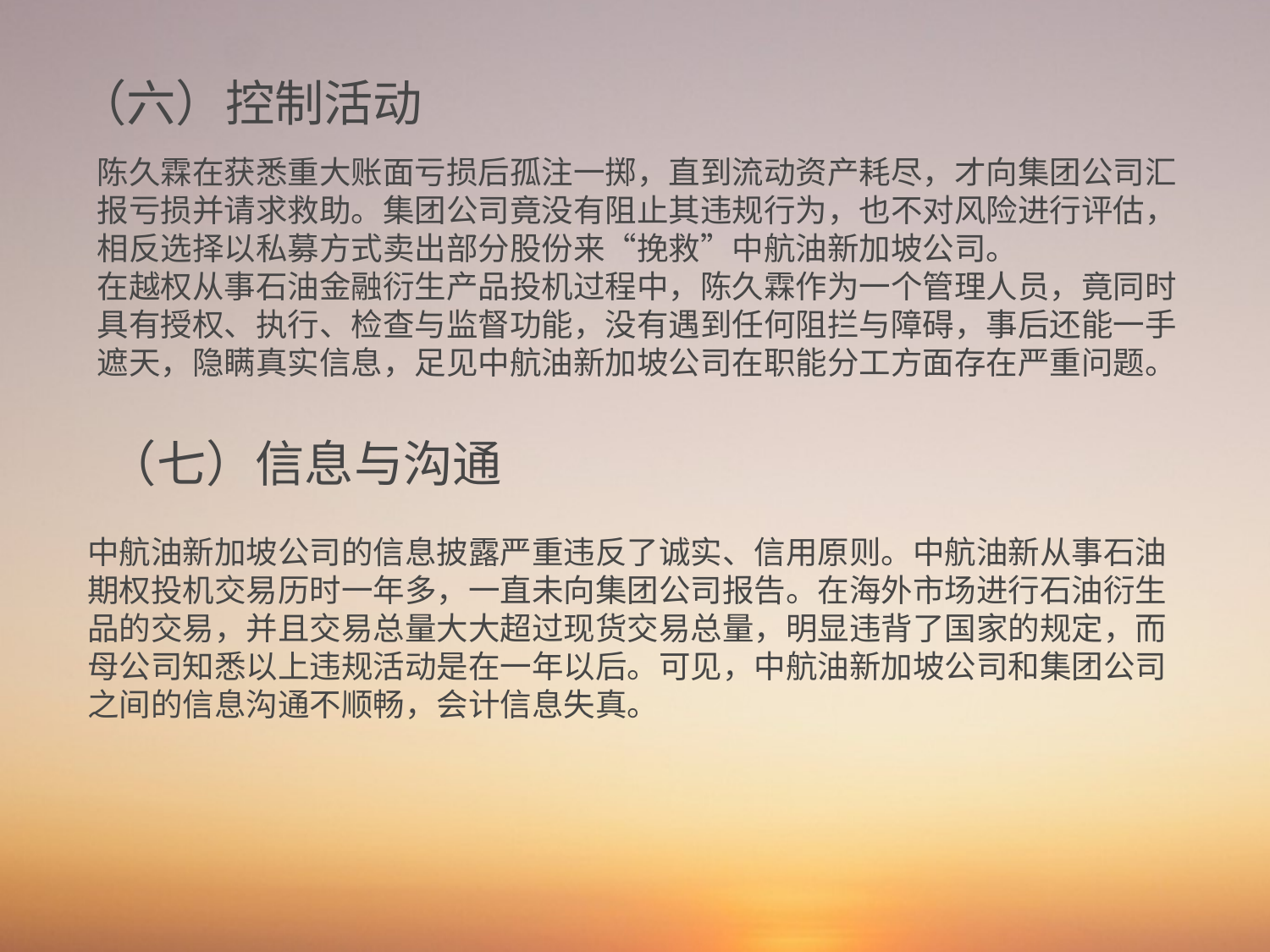

（六）控制活动
陈久霖在获悉重大账面亏损后孤注一掷，直到流动资产耗尽，才向集团公司汇报亏损并请求救助。集团公司竟没有阻止其违规行为，也不对风险进行评估，相反选择以私募方式卖出部分股份来“挽救”中航油新加坡公司。
在越权从事石油金融衍生产品投机过程中，陈久霖作为一个管理人员，竟同时具有授权、执行、检查与监督功能，没有遇到任何阻拦与障碍，事后还能一手遮天，隐瞒真实信息，足见中航油新加坡公司在职能分工方面存在严重问题。
（七）信息与沟通
中航油新加坡公司的信息披露严重违反了诚实、信用原则。中航油新从事石油期权投机交易历时一年多，一直未向集团公司报告。在海外市场进行石油衍生品的交易，并且交易总量大大超过现货交易总量，明显违背了国家的规定，而母公司知悉以上违规活动是在一年以后。可见，中航油新加坡公司和集团公司之间的信息沟通不顺畅，会计信息失真。